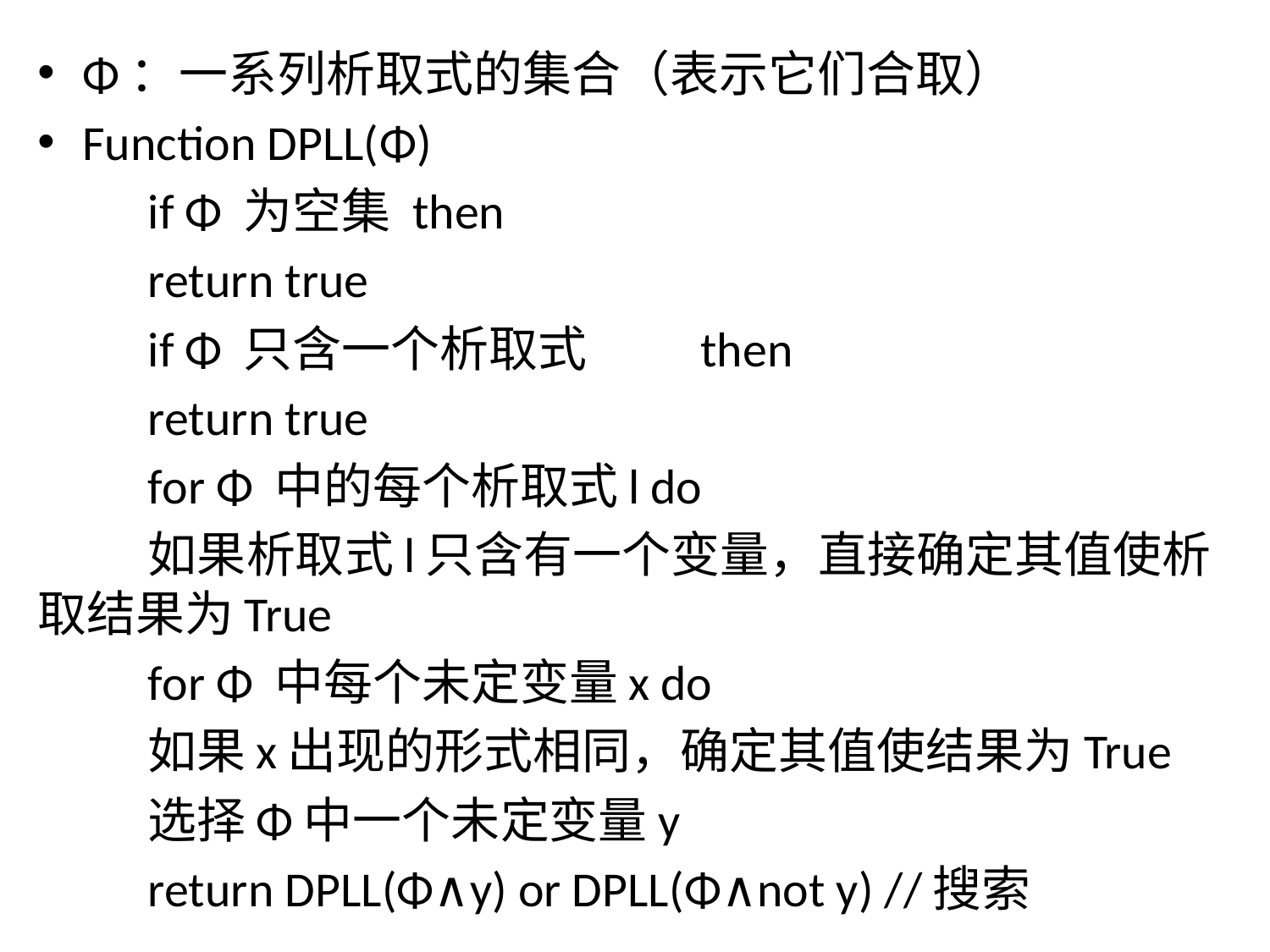

Φ：一系列析取式的集合（表示它们合取）
Function DPLL(Φ)
	if Φ 为空集 then
		return true
	if Φ 只含一个析取式 	then
		return true
	for Φ 中的每个析取式l do
		如果析取式l只含有一个变量，直接确定其值使析取结果为True
	for Φ 中每个未定变量x do
		如果x出现的形式相同，确定其值使结果为True
	选择Φ中一个未定变量y
	return DPLL(Φ∧y) or DPLL(Φ∧not y) //搜索